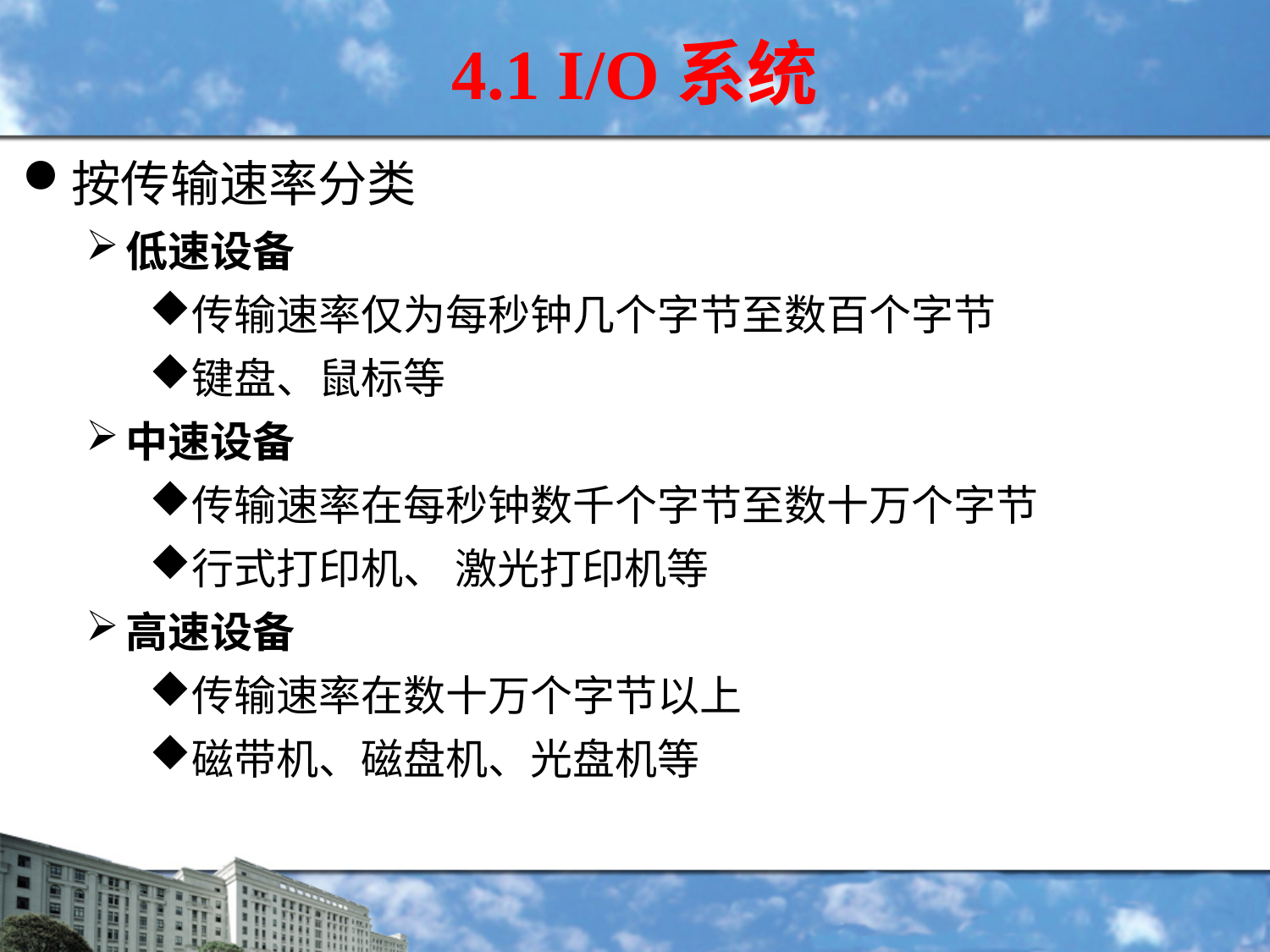

4.1 I/O系统
按传输速率分类
低速设备
传输速率仅为每秒钟几个字节至数百个字节
键盘、鼠标等
中速设备
传输速率在每秒钟数千个字节至数十万个字节
行式打印机、 激光打印机等
高速设备
传输速率在数十万个字节以上
磁带机、磁盘机、光盘机等